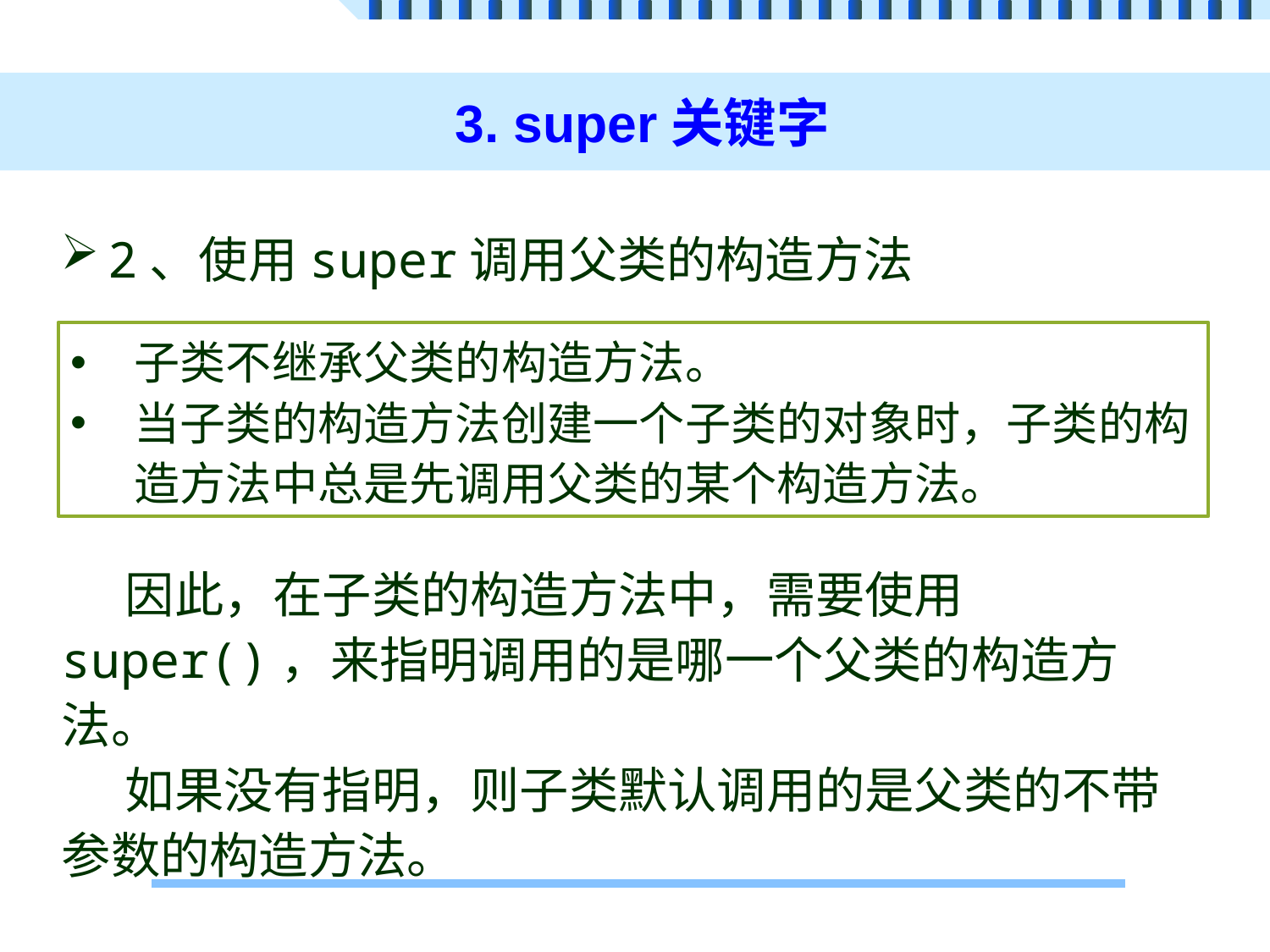

# 3. super关键字
2、使用super调用父类的构造方法
子类不继承父类的构造方法。
当子类的构造方法创建一个子类的对象时，子类的构造方法中总是先调用父类的某个构造方法。
因此，在子类的构造方法中，需要使用super()，来指明调用的是哪一个父类的构造方法。
如果没有指明，则子类默认调用的是父类的不带参数的构造方法。